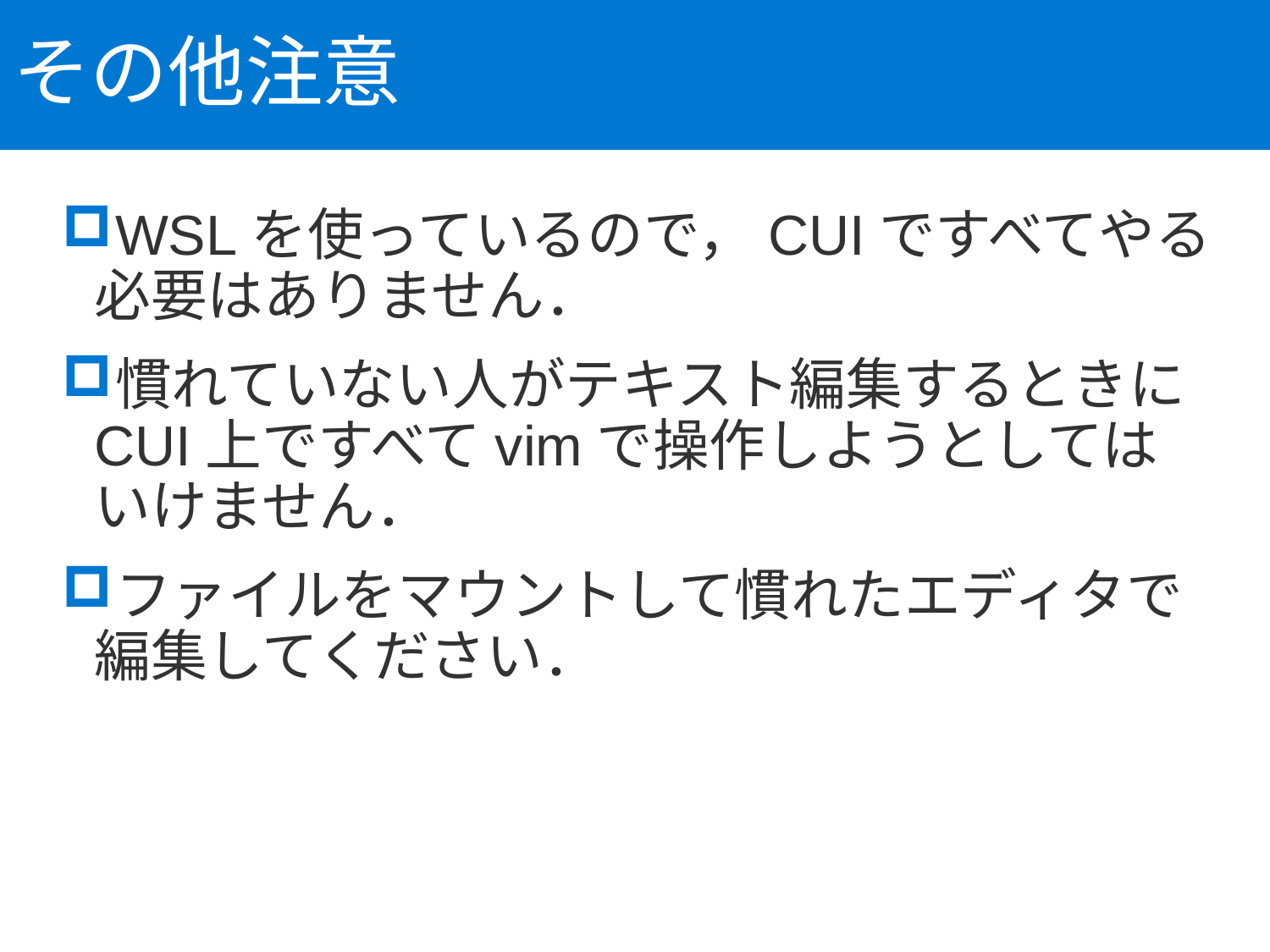

# その他注意
13
WSLを使っているので，CUIですべてやる必要はありません．
慣れていない人がテキスト編集するときにCUI上ですべてvimで操作しようとしてはいけません．
ファイルをマウントして慣れたエディタで編集してください．